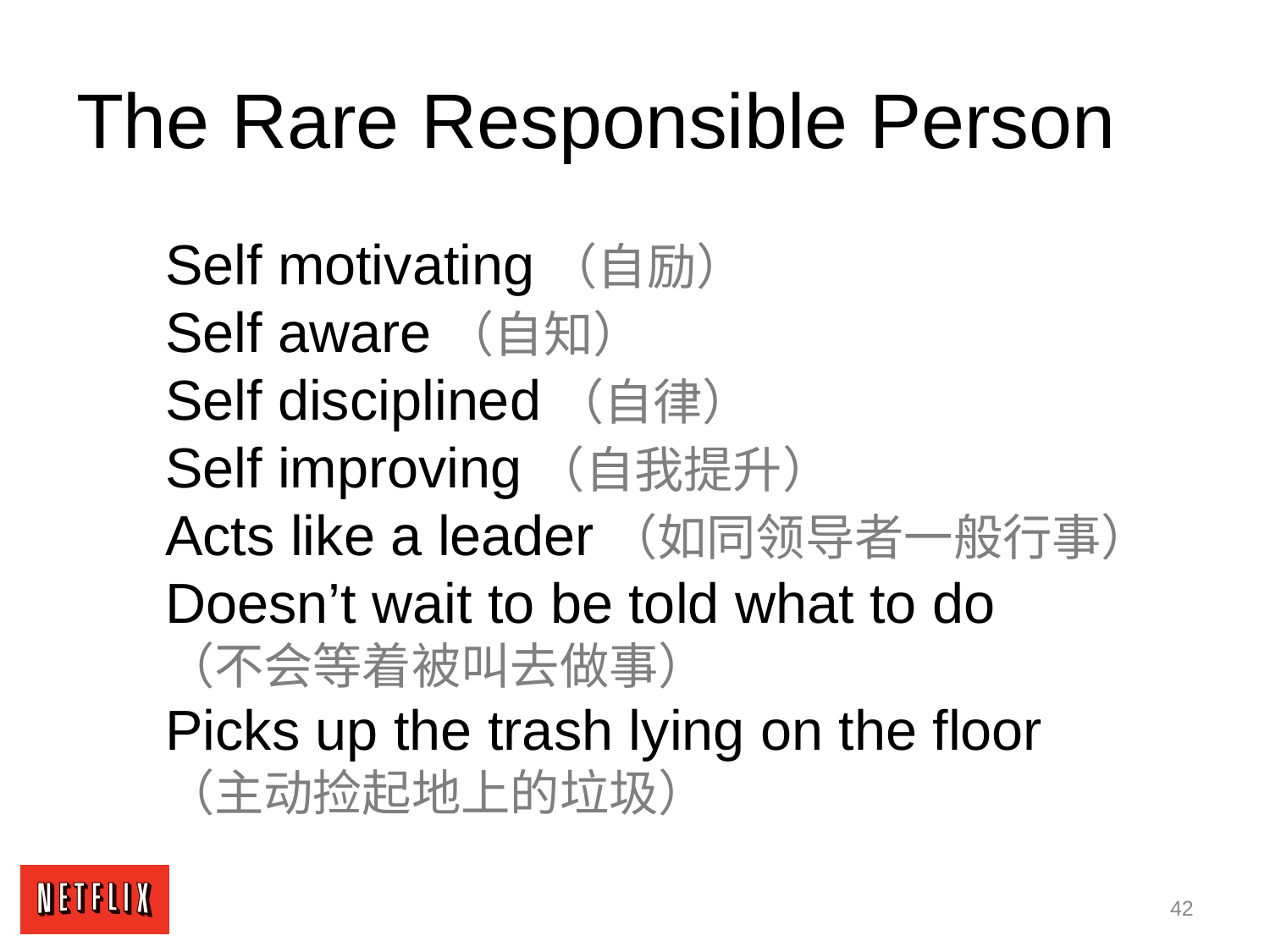

The Rare Responsible Person
Self motivating（自励）
Self aware（自知）
Self disciplined（自律）
Self improving（自我提升）
Acts like a leader（如同领导者一般行事）
Doesn’t wait to be told what to do
（不会等着被叫去做事）
Picks up the trash lying on the floor
（主动捡起地上的垃圾）

42